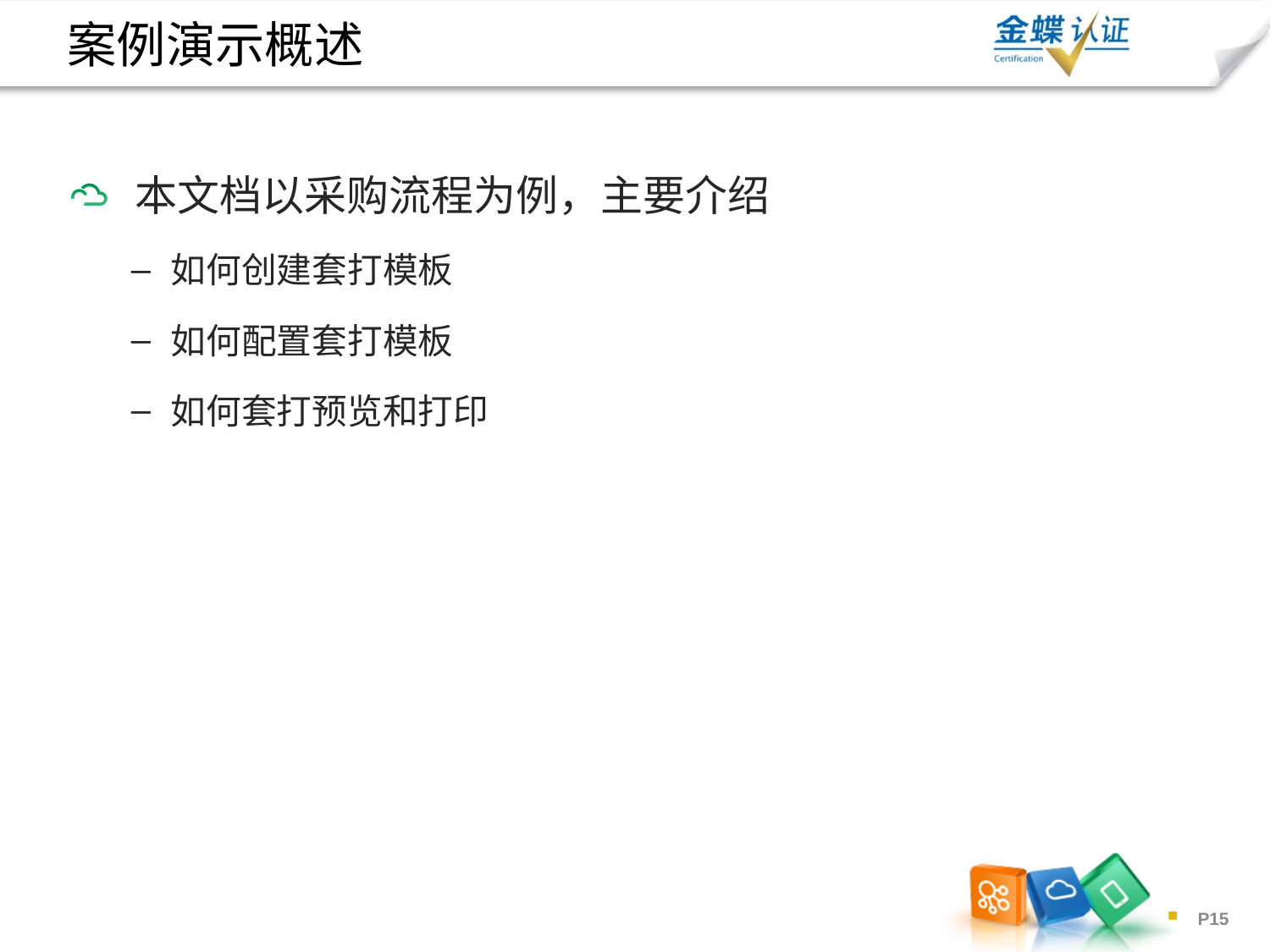

# 案例演示概述
 本文档以采购流程为例，主要介绍
如何创建套打模板
如何配置套打模板
如何套打预览和打印